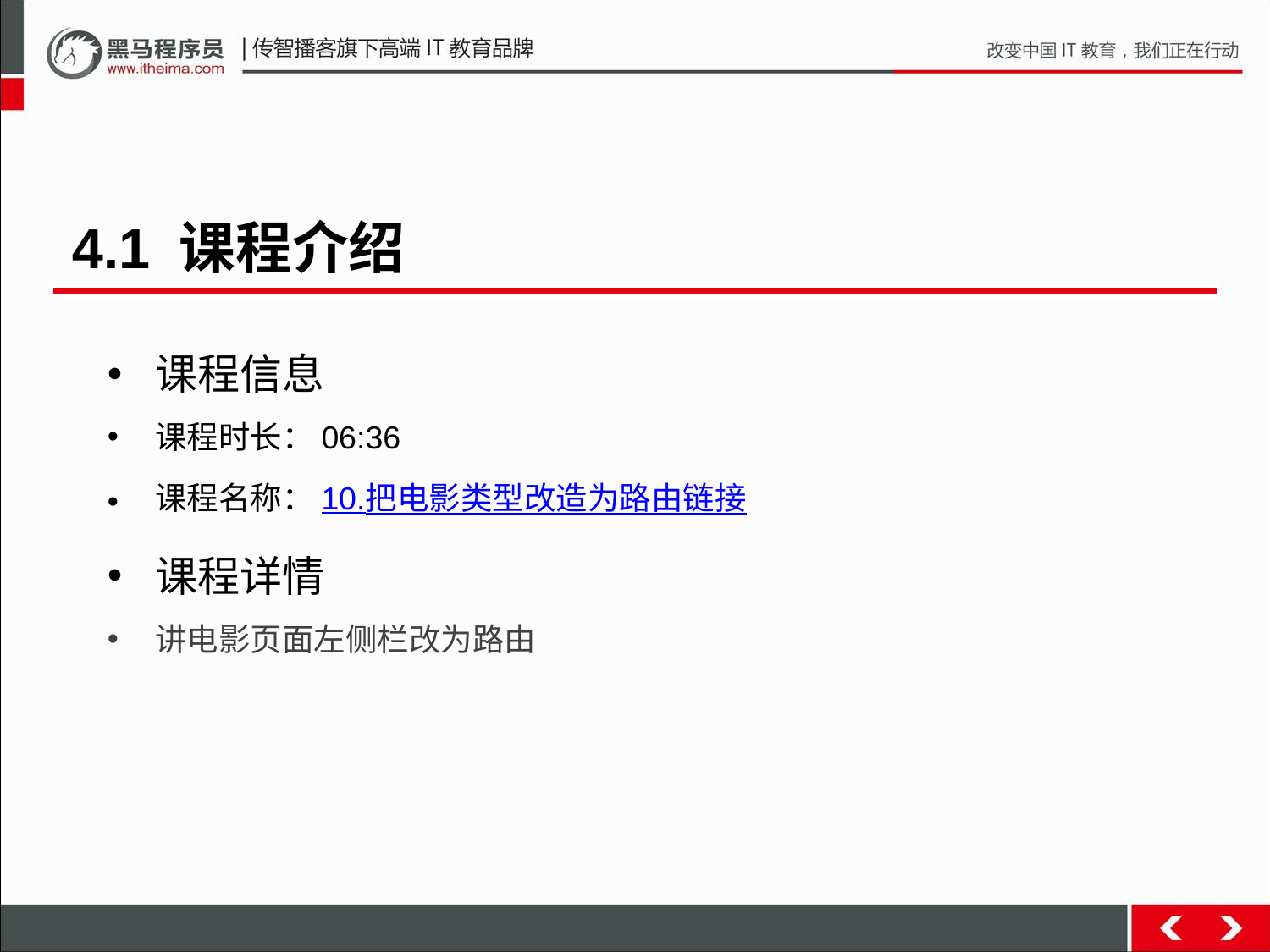

4.1 课程介绍
课程信息
课程时长：06:36
课程名称：10.把电影类型改造为路由链接
课程详情
讲电影页面左侧栏改为路由